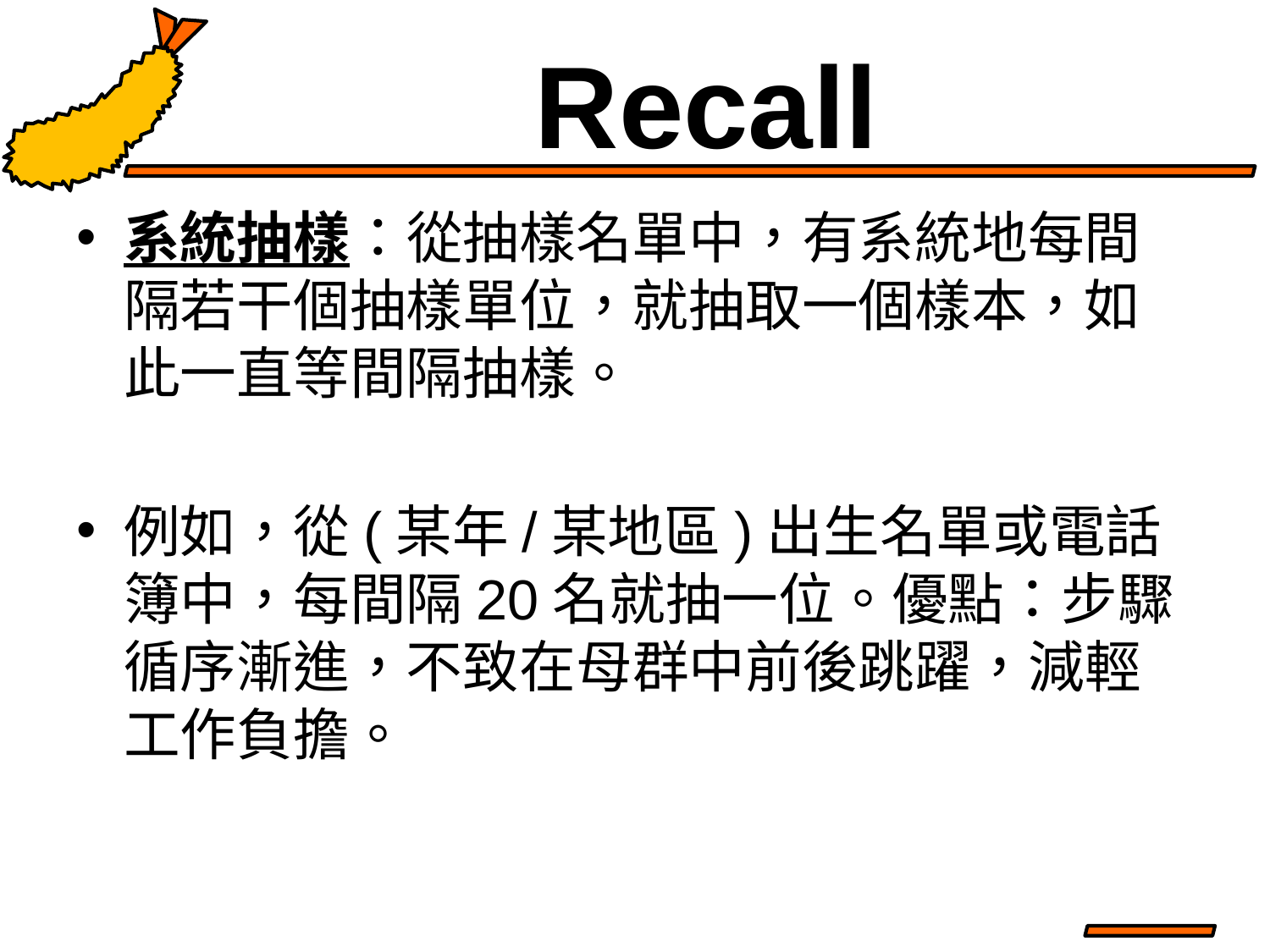

# Recall
系統抽樣：從抽樣名單中，有系統地每間隔若干個抽樣單位，就抽取一個樣本，如此一直等間隔抽樣。

例如，從(某年/某地區)出生名單或電話簿中，每間隔20名就抽一位。優點：步驟循序漸進，不致在母群中前後跳躍，減輕工作負擔。